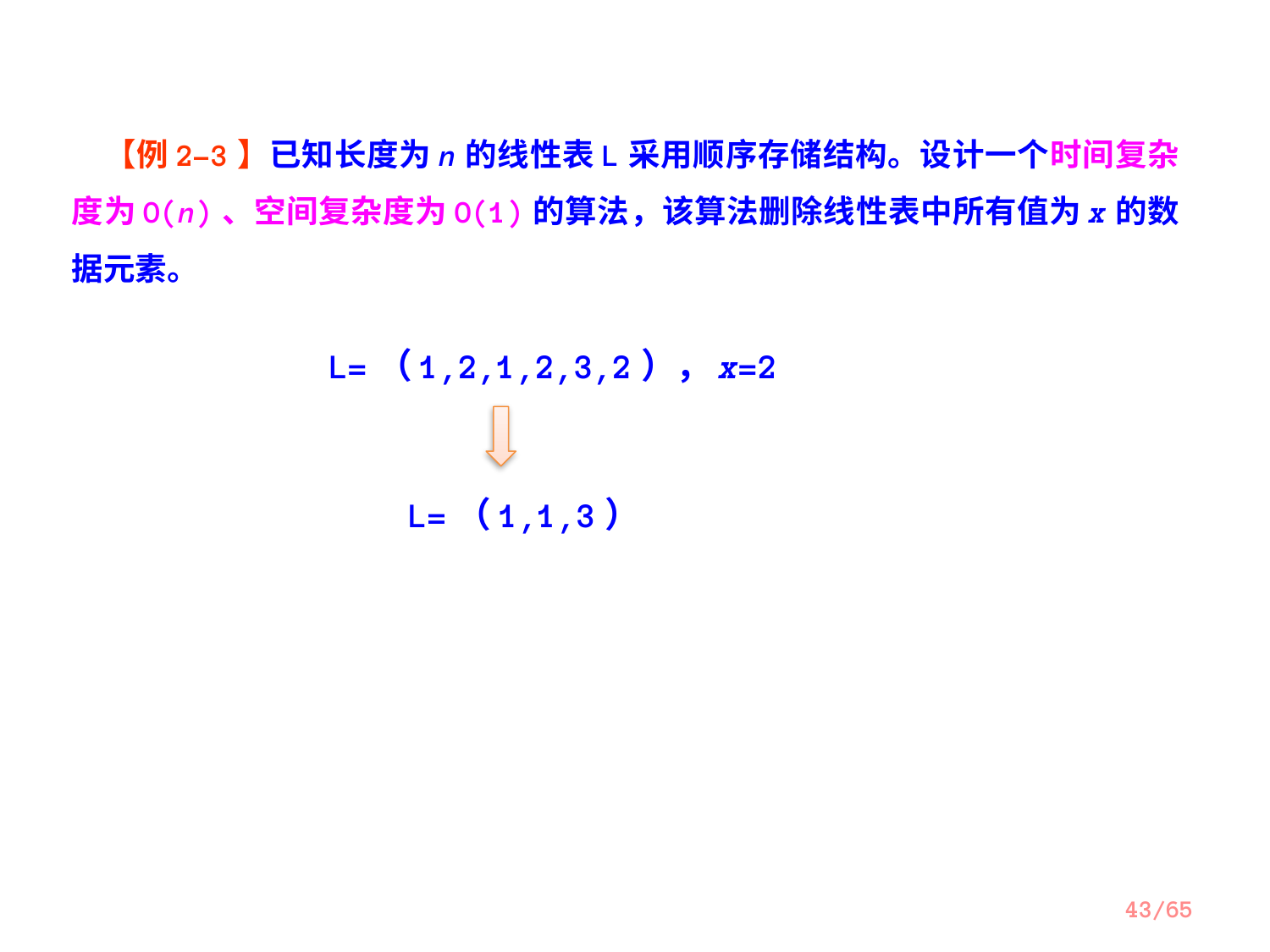

【例2-3】已知长度为n的线性表L采用顺序存储结构。设计一个时间复杂度为O(n)、空间复杂度为O(1)的算法，该算法删除线性表中所有值为x的数据元素。
L=（1,2,1,2,3,2），x=2

L=（1,1,3）
43/65